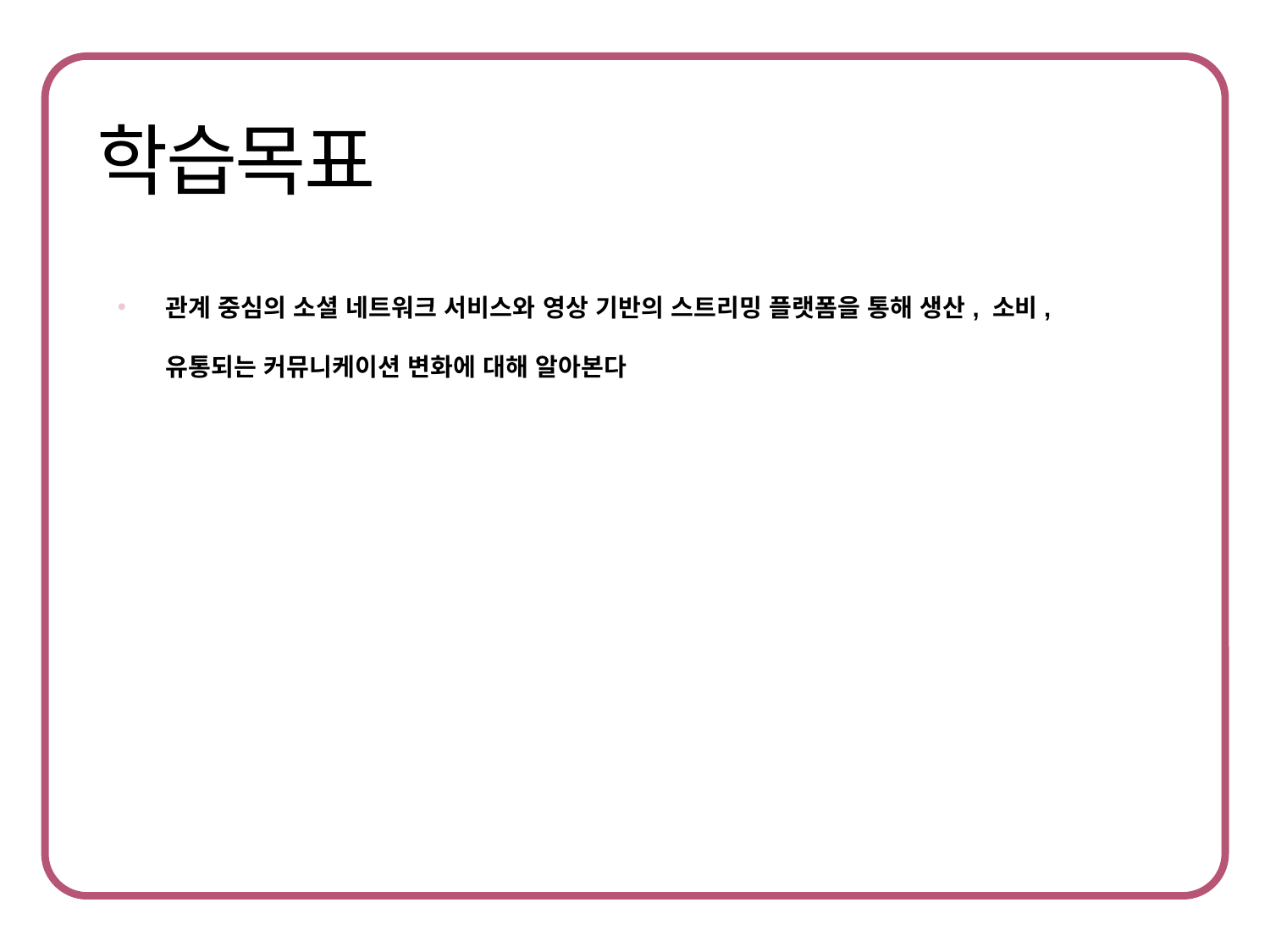

관계 중심의 소셜 네트워크 서비스와 영상 기반의 스트리밍 플랫폼을 통해 생산, 소비,
유통되는 커뮤니케이션 변화에 대해 알아본다